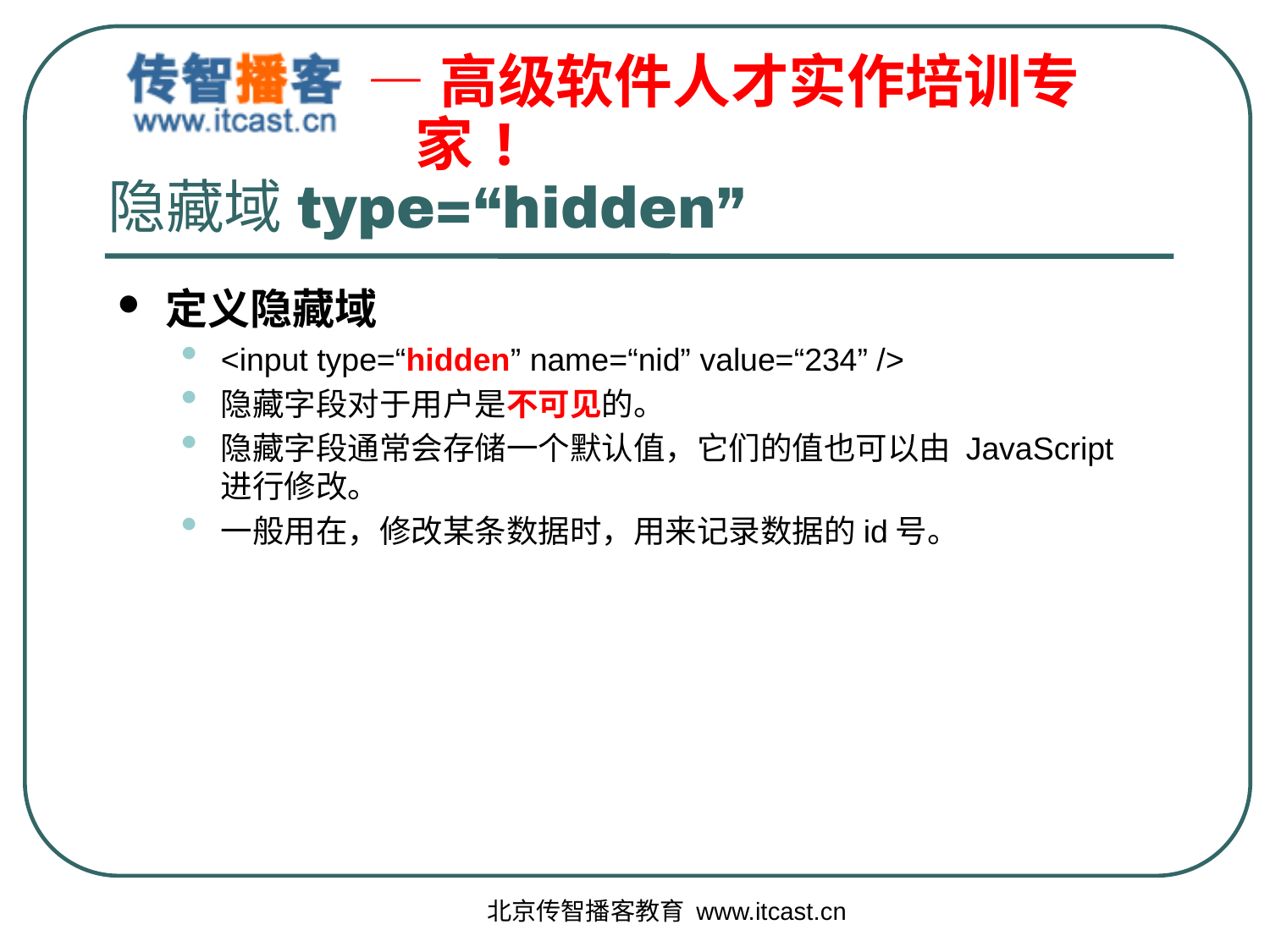

# 隐藏域type=“hidden”
定义隐藏域
<input type=“hidden” name=“nid” value=“234” />
隐藏字段对于用户是不可见的。
隐藏字段通常会存储一个默认值，它们的值也可以由 JavaScript 进行修改。
一般用在，修改某条数据时，用来记录数据的id号。